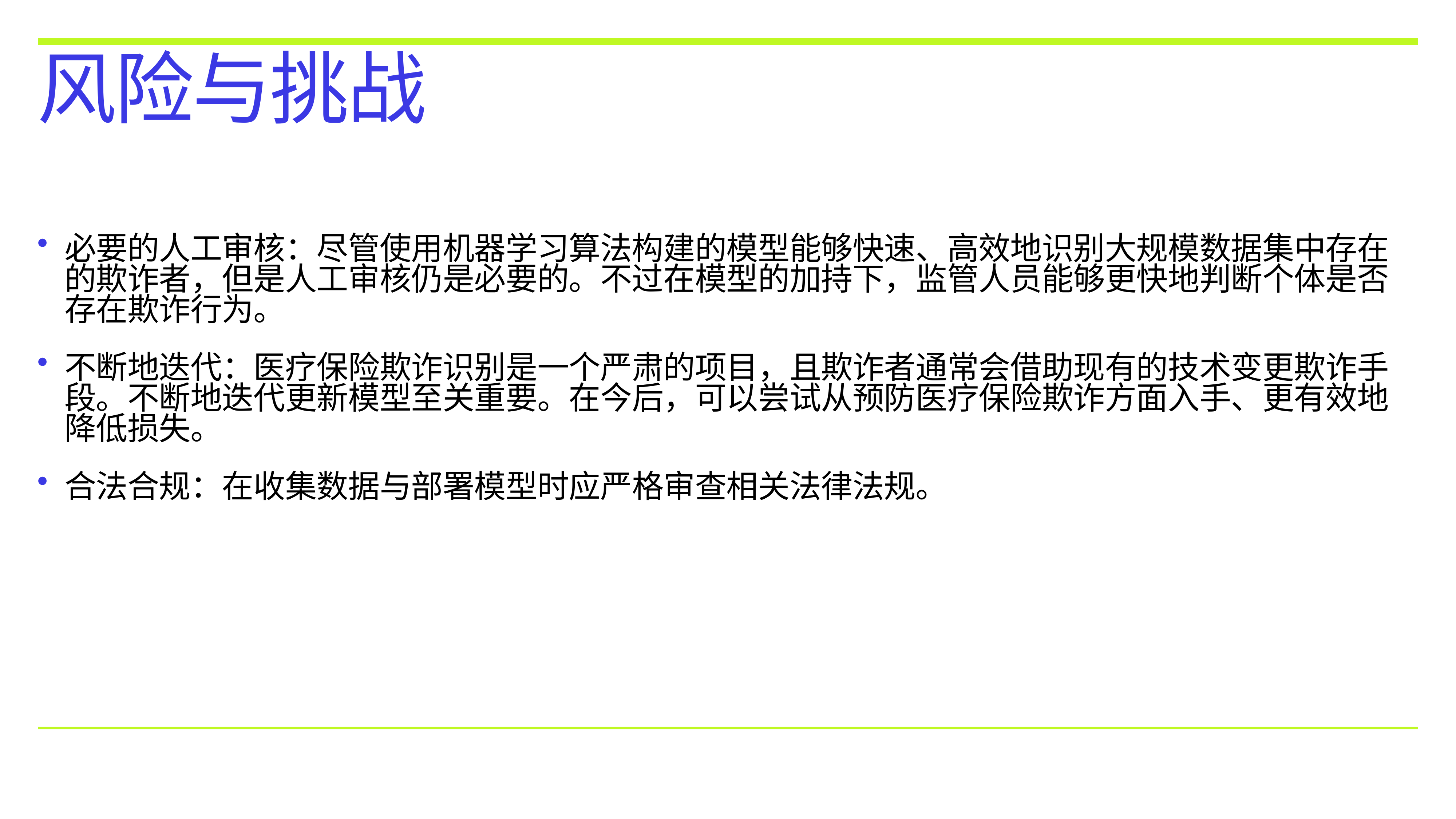

# 风险与挑战
必要的人工审核：尽管使用机器学习算法构建的模型能够快速、高效地识别大规模数据集中存在的欺诈者，但是人工审核仍是必要的。不过在模型的加持下，监管人员能够更快地判断个体是否存在欺诈行为。
不断地迭代：医疗保险欺诈识别是一个严肃的项目，且欺诈者通常会借助现有的技术变更欺诈手段。不断地迭代更新模型至关重要。在今后，可以尝试从预防医疗保险欺诈方面入手、更有效地降低损失。
合法合规：在收集数据与部署模型时应严格审查相关法律法规。